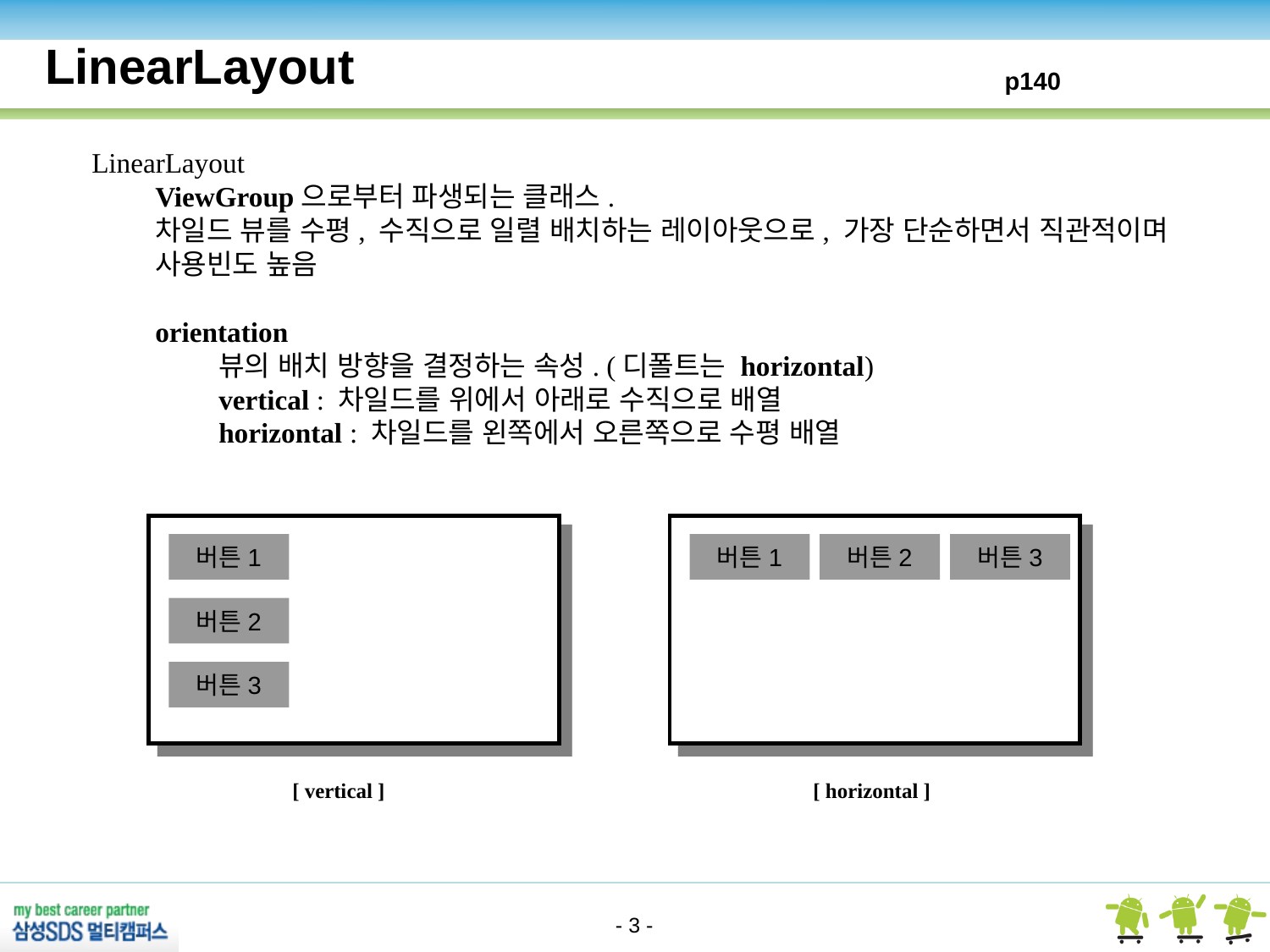

LinearLayout
p140
LinearLayout
ViewGroup으로부터 파생되는 클래스.
차일드 뷰를 수평, 수직으로 일렬 배치하는 레이아웃으로, 가장 단순하면서 직관적이며 사용빈도 높음

orientation
뷰의 배치 방향을 결정하는 속성. (디폴트는 horizontal)
vertical : 차일드를 위에서 아래로 수직으로 배열
horizontal : 차일드를 왼쪽에서 오른쪽으로 수평 배열

버튼1
버튼1
버튼2
버튼3
버튼2
버튼3
[ vertical ]
[ horizontal ]
- 3 -